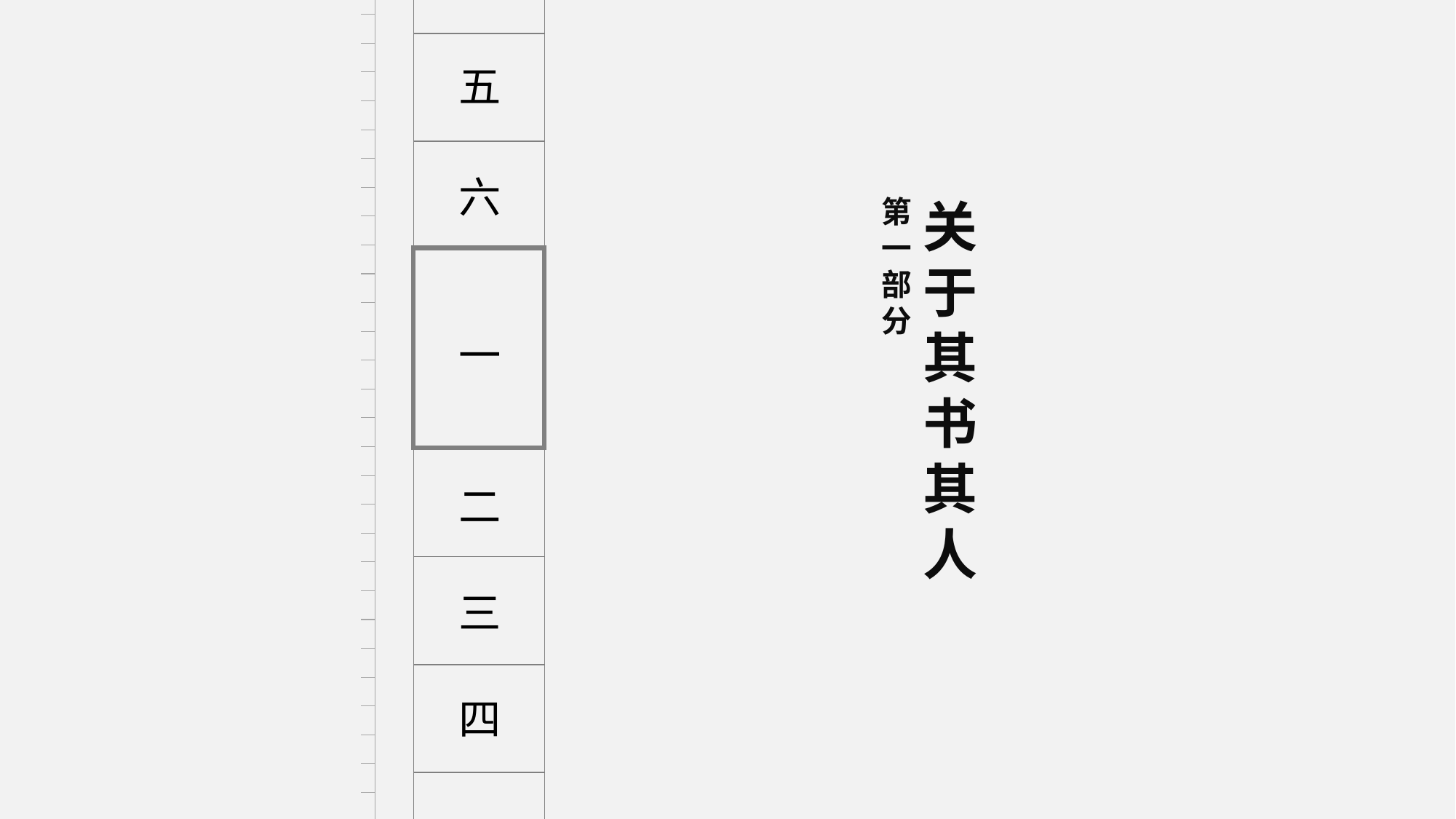

五
六
第一部分
关于其书其人
一
二
三
四